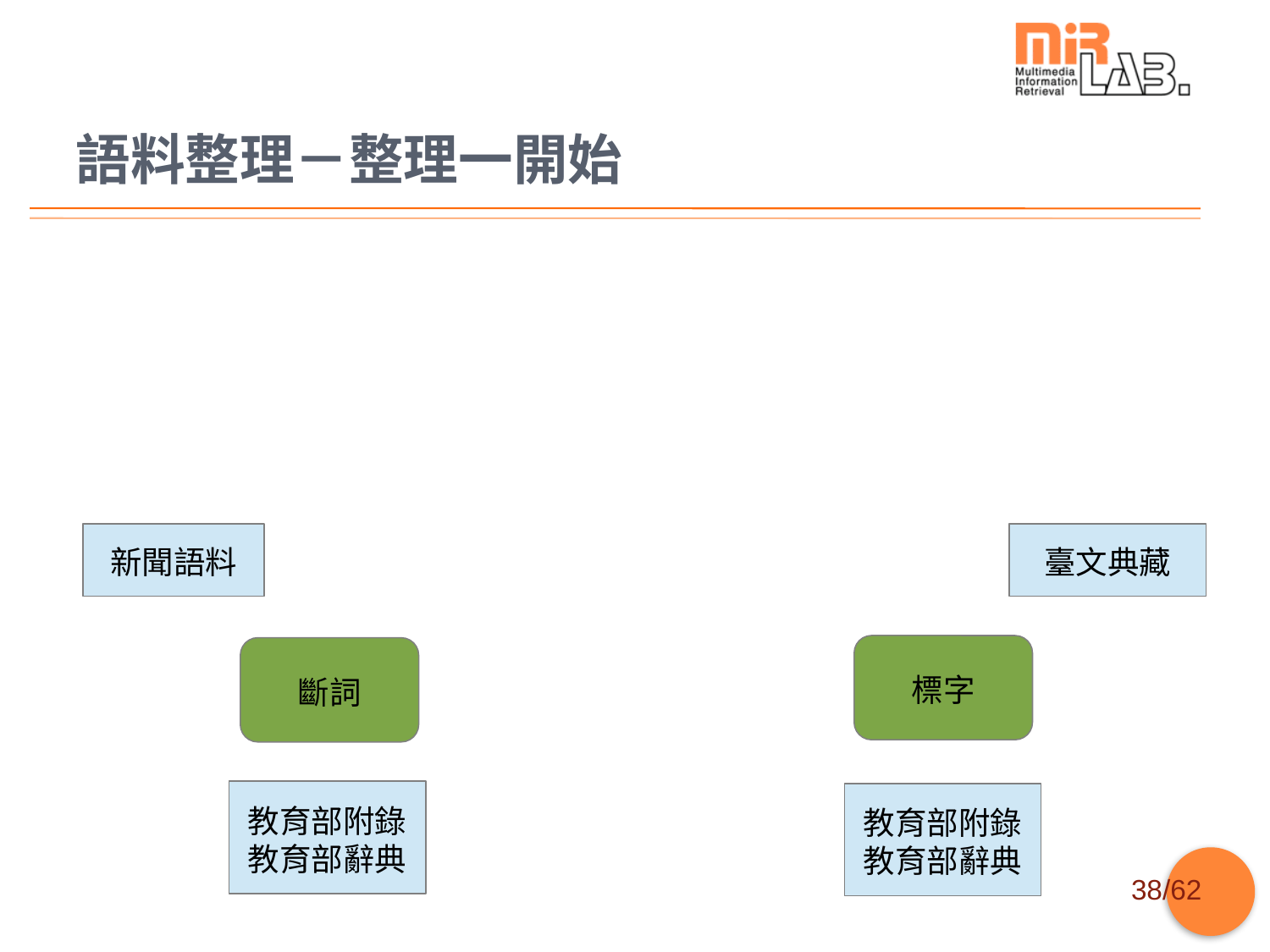

# 語料整理－整理一開始

新聞語料
臺文典藏
標字
斷詞
教育部附錄
教育部辭典
教育部附錄
教育部辭典